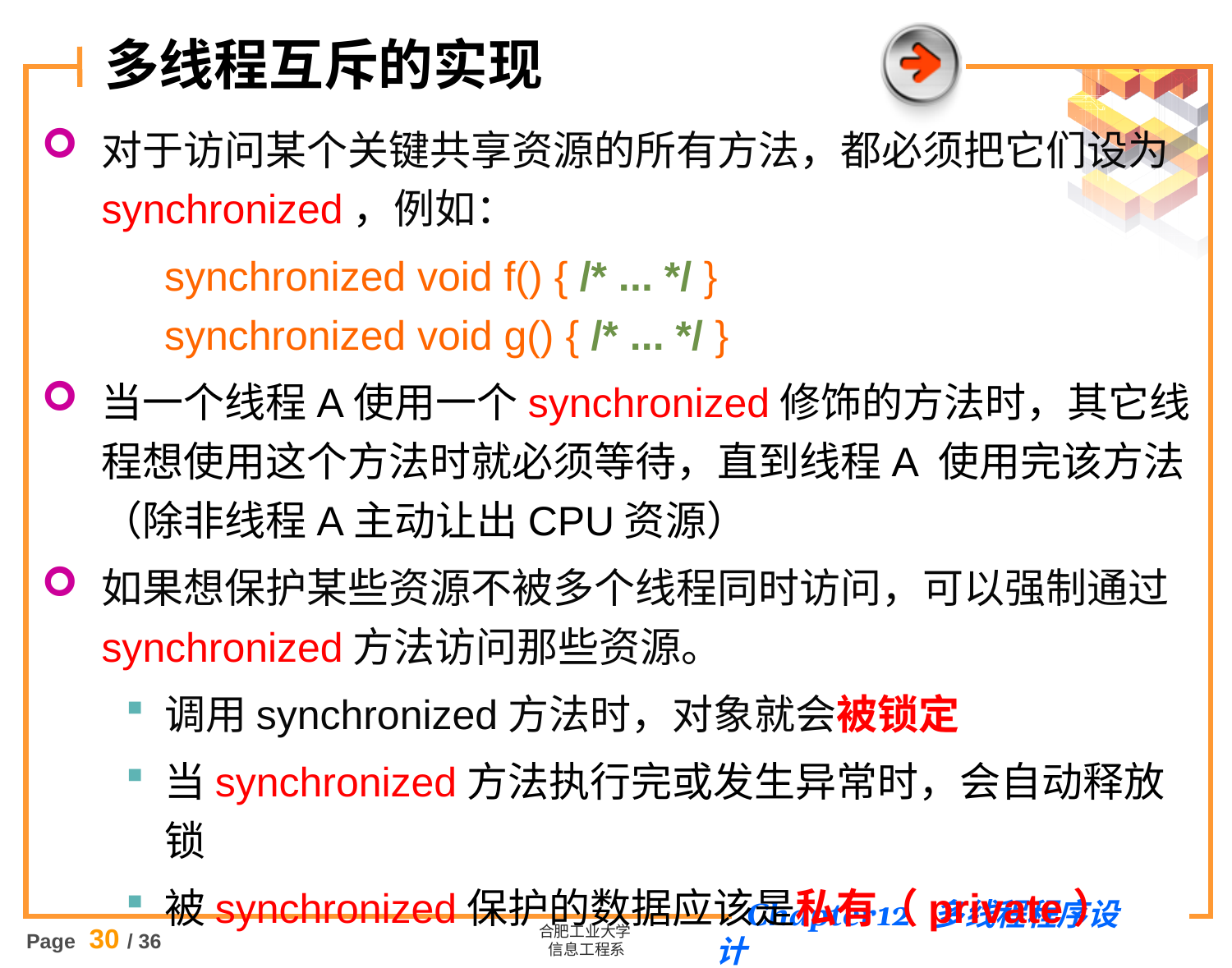

多线程互斥的实现
对于访问某个关键共享资源的所有方法，都必须把它们设为synchronized，例如：
	synchronized void f() { /* ... */ }
synchronized void g() { /* ... */ }
当一个线程A使用一个synchronized修饰的方法时，其它线程想使用这个方法时就必须等待，直到线程A 使用完该方法 （除非线程A主动让出CPU资源）
如果想保护某些资源不被多个线程同时访问，可以强制通过synchronized方法访问那些资源。
调用synchronized方法时，对象就会被锁定
当synchronized方法执行完或发生异常时，会自动释放锁
被synchronized保护的数据应该是私有（private）